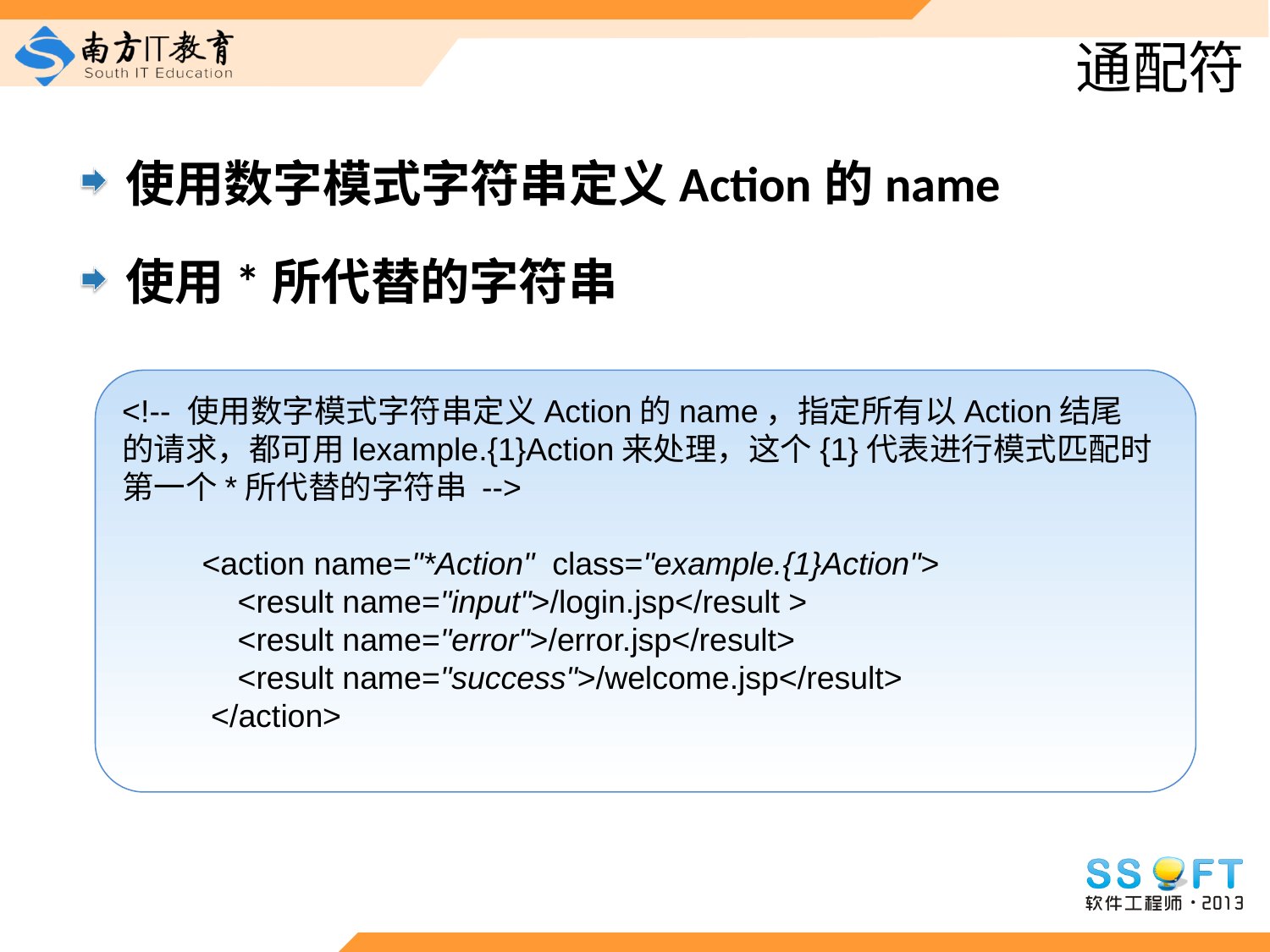

# 通配符
使用数字模式字符串定义Action的name
使用*所代替的字符串

<!-- 使用数字模式字符串定义Action的name，指定所有以Action结尾
的请求，都可用lexample.{1}Action来处理，这个{1}代表进行模式匹配时第一个*所代替的字符串 -->

         <action name="*Action"  class="example.{1}Action">
             <result name="input">/login.jsp</result >
             <result name="error">/error.jsp</result>
             <result name="success">/welcome.jsp</result>
          </action>